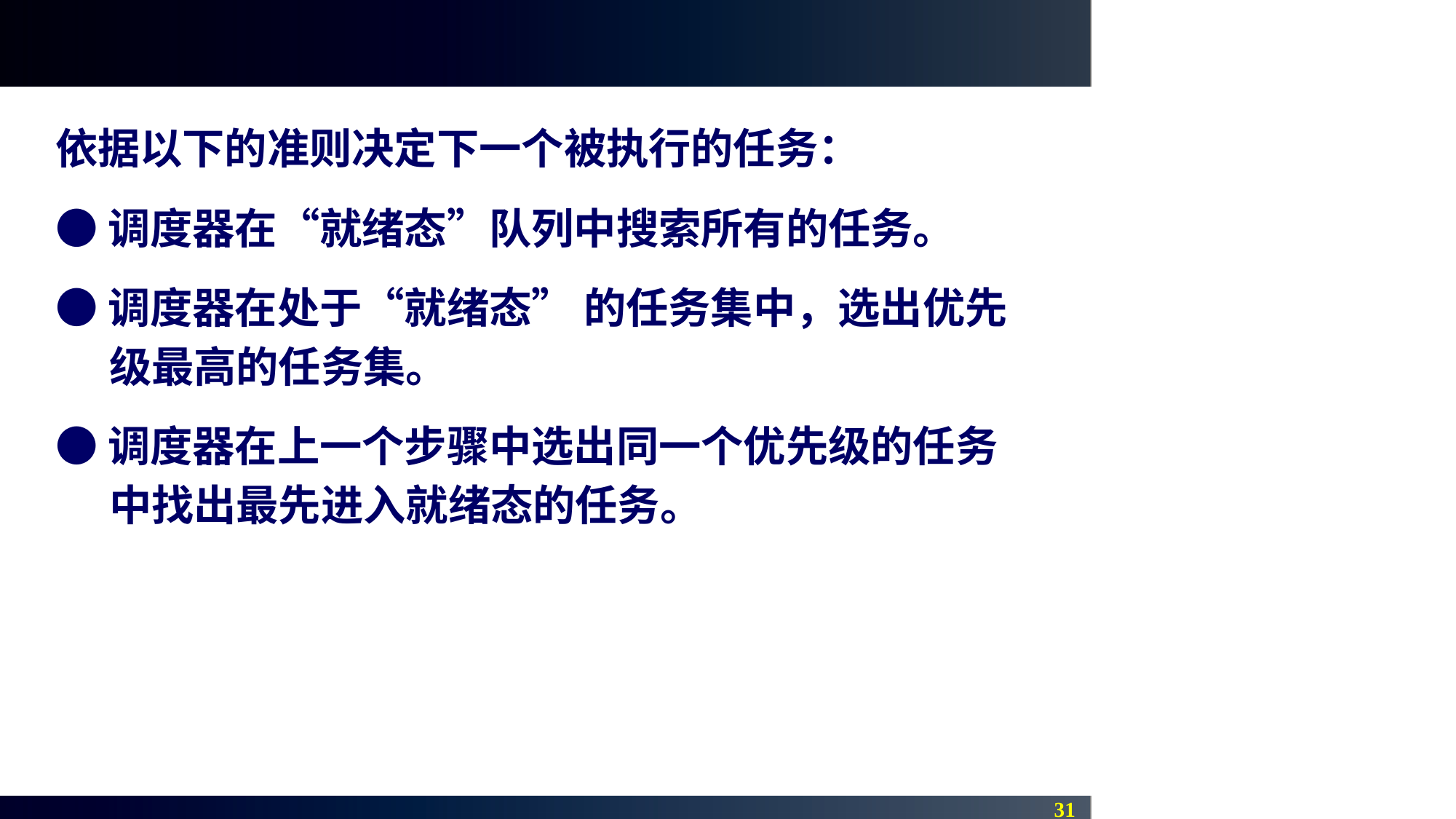

依据以下的准则决定下一个被执行的任务：
●调度器在“就绪态”队列中搜索所有的任务。
●调度器在处于“就绪态” 的任务集中，选出优先级最高的任务集。
●调度器在上一个步骤中选出同一个优先级的任务中找出最先进入就绪态的任务。